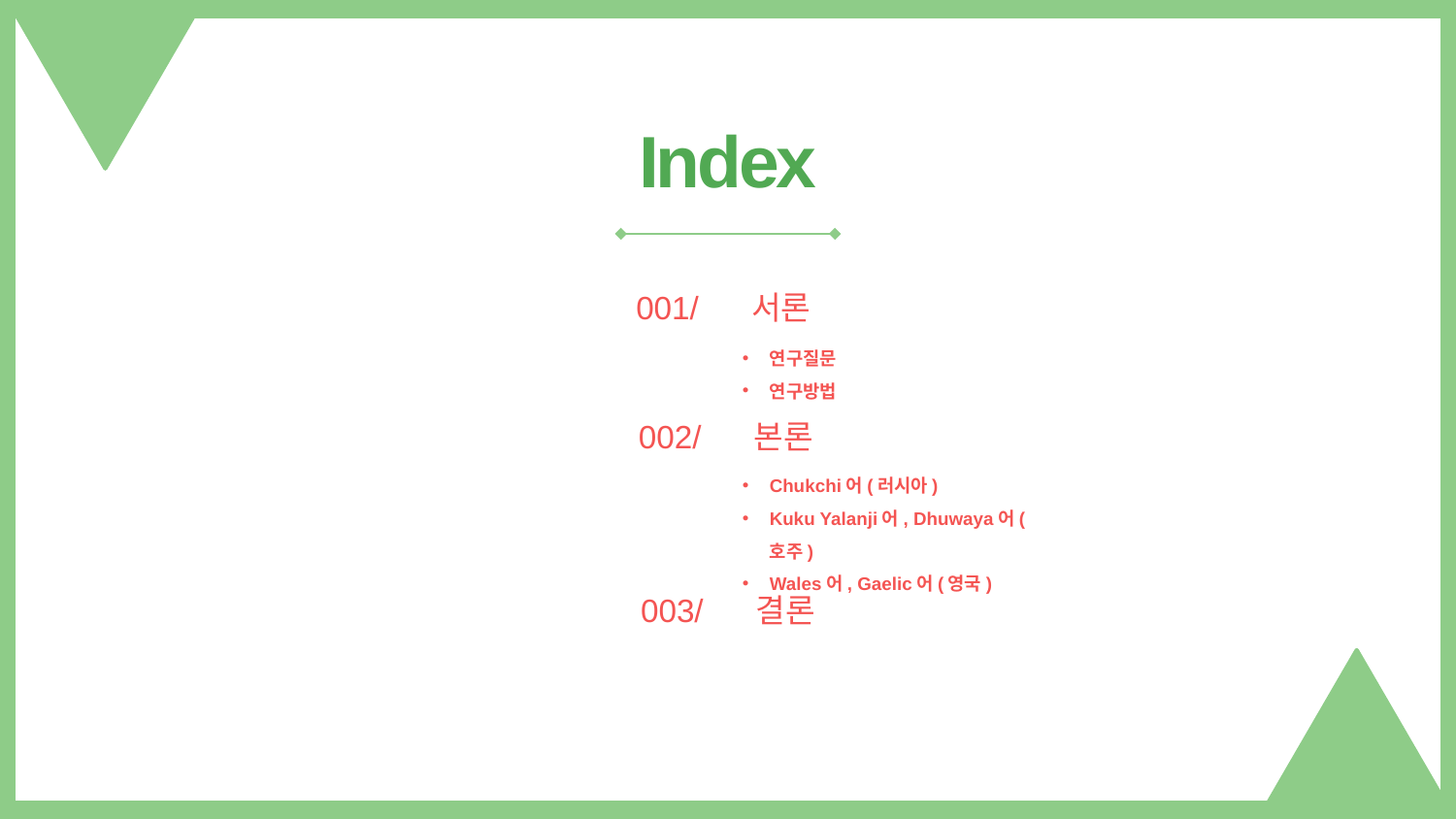

Index
001/     서론

연구질문
연구방법
002/     본론
Chukchi어(러시아)
Kuku Yalanji어, Dhuwaya어(호주)
Wales어, Gaelic어(영국)

003/     결론